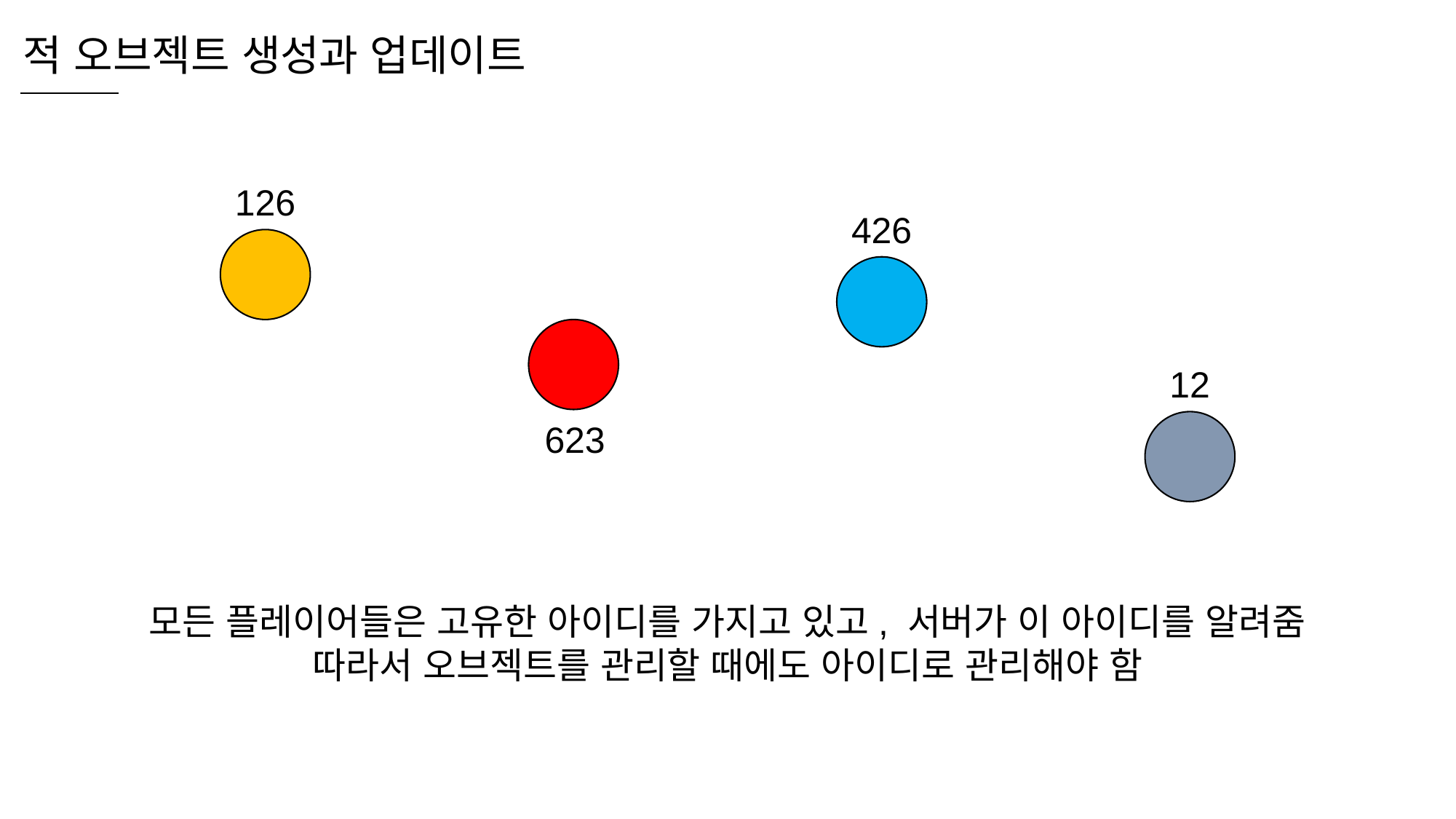

적 오브젝트 생성과 업데이트
126
426

12
623

모든 플레이어들은 고유한 아이디를 가지고 있고, 서버가 이 아이디를 알려줌
따라서 오브젝트를 관리할 때에도 아이디로 관리해야 함